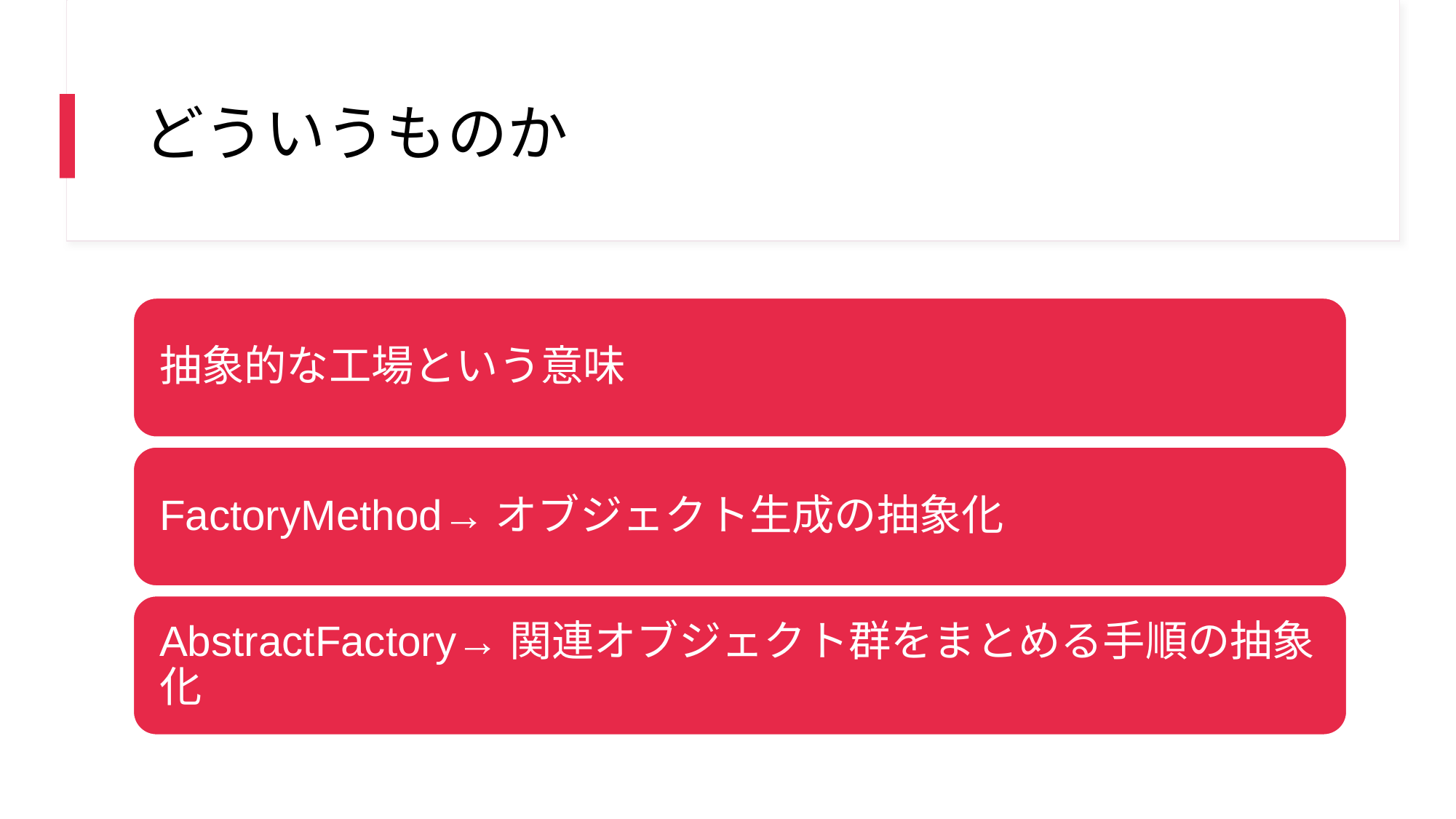

# どういうものか
抽象的な工場という意味
FactoryMethod→オブジェクト生成の抽象化
AbstractFactory→関連オブジェクト群をまとめる手順の抽象化